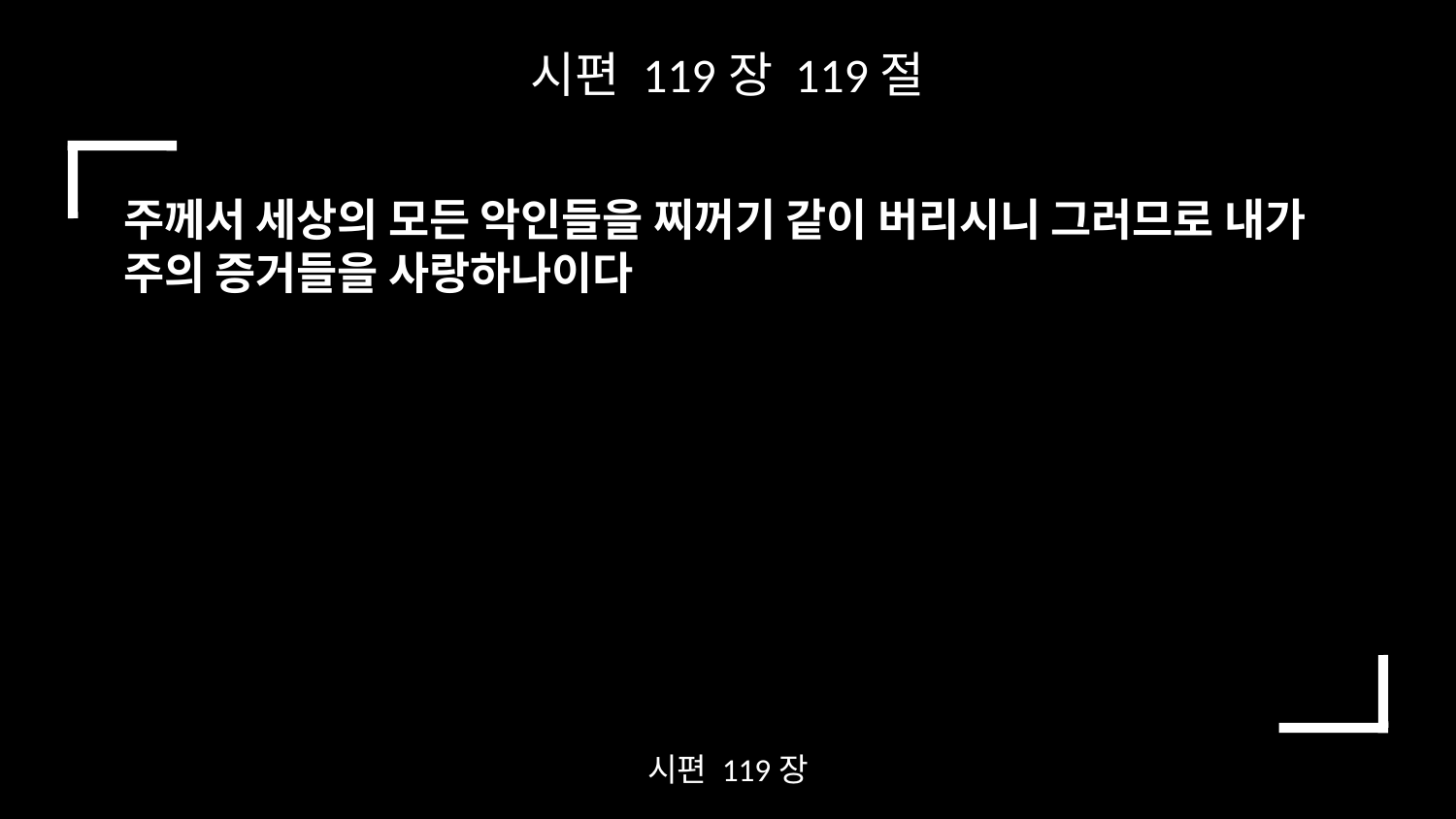

시편 119장 119절

주께서 세상의 모든 악인들을 찌꺼기 같이 버리시니 그러므로 내가 주의 증거들을 사랑하나이다

시편 119장